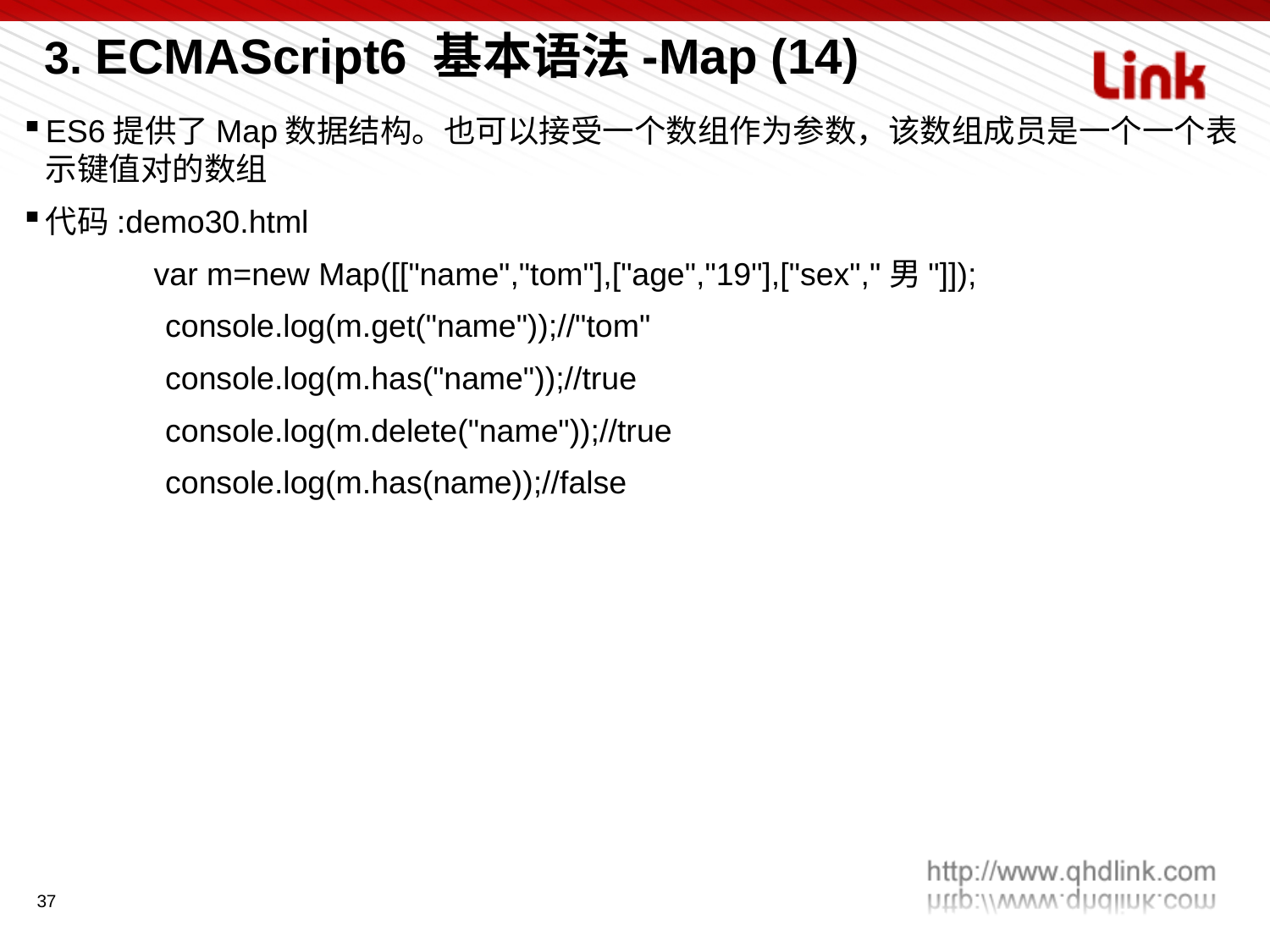

3. ECMAScript6 基本语法-Map (14)
ES6提供了Map数据结构。也可以接受一个数组作为参数，该数组成员是一个一个表示键值对的数组
代码:demo30.html
               var m=new Map([["name","tom"],["age","19"],["sex","男"]]);
	  console.log(m.get("name"));//"tom"
	  console.log(m.has("name"));//true
	  console.log(m.delete("name"));//true
	  console.log(m.has(name));//false
37